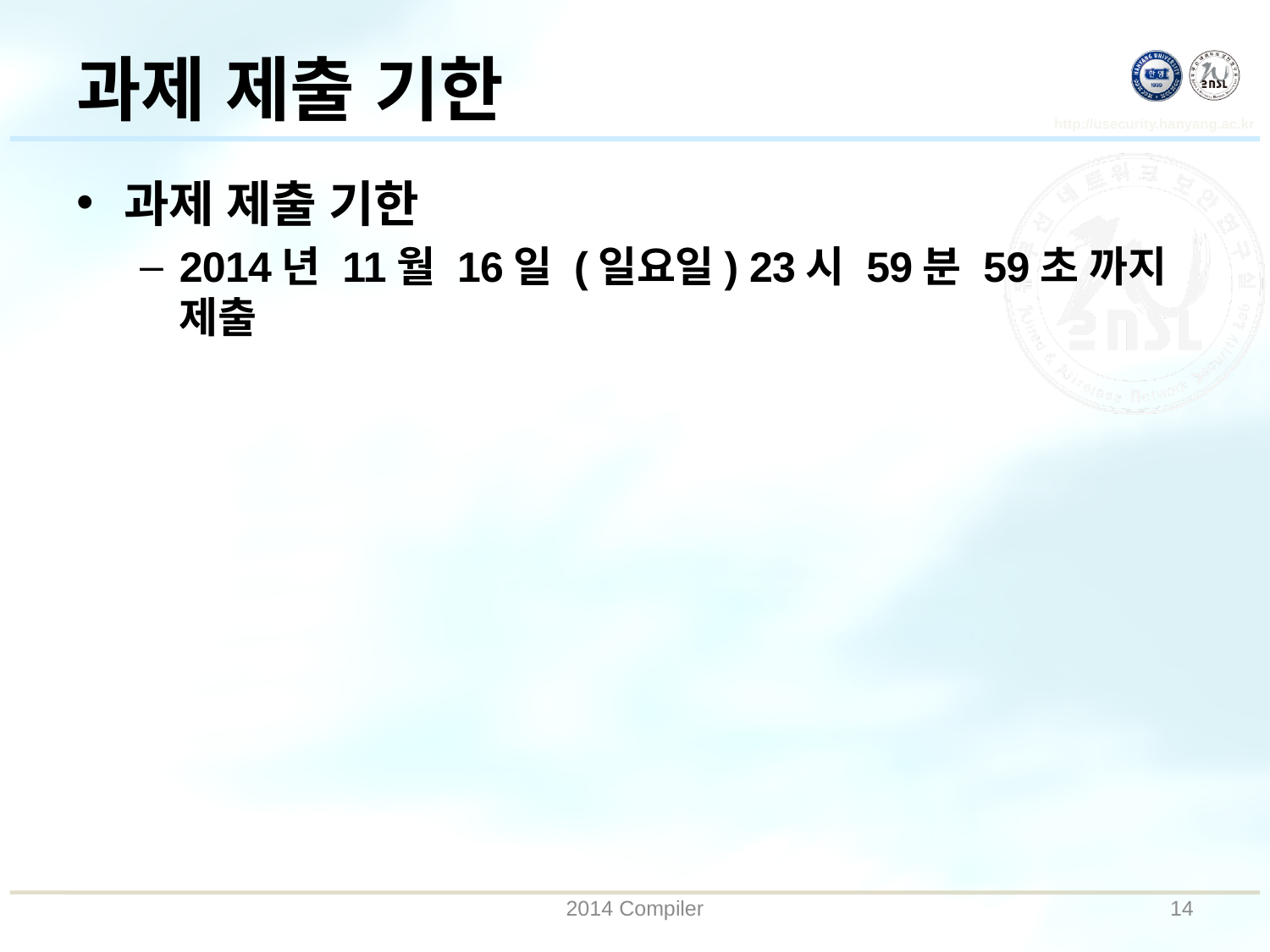

# 과제 제출 기한
과제 제출 기한
2014년 11월 16일 (일요일) 23시 59분 59초 까지 제출
2014 Compiler
14